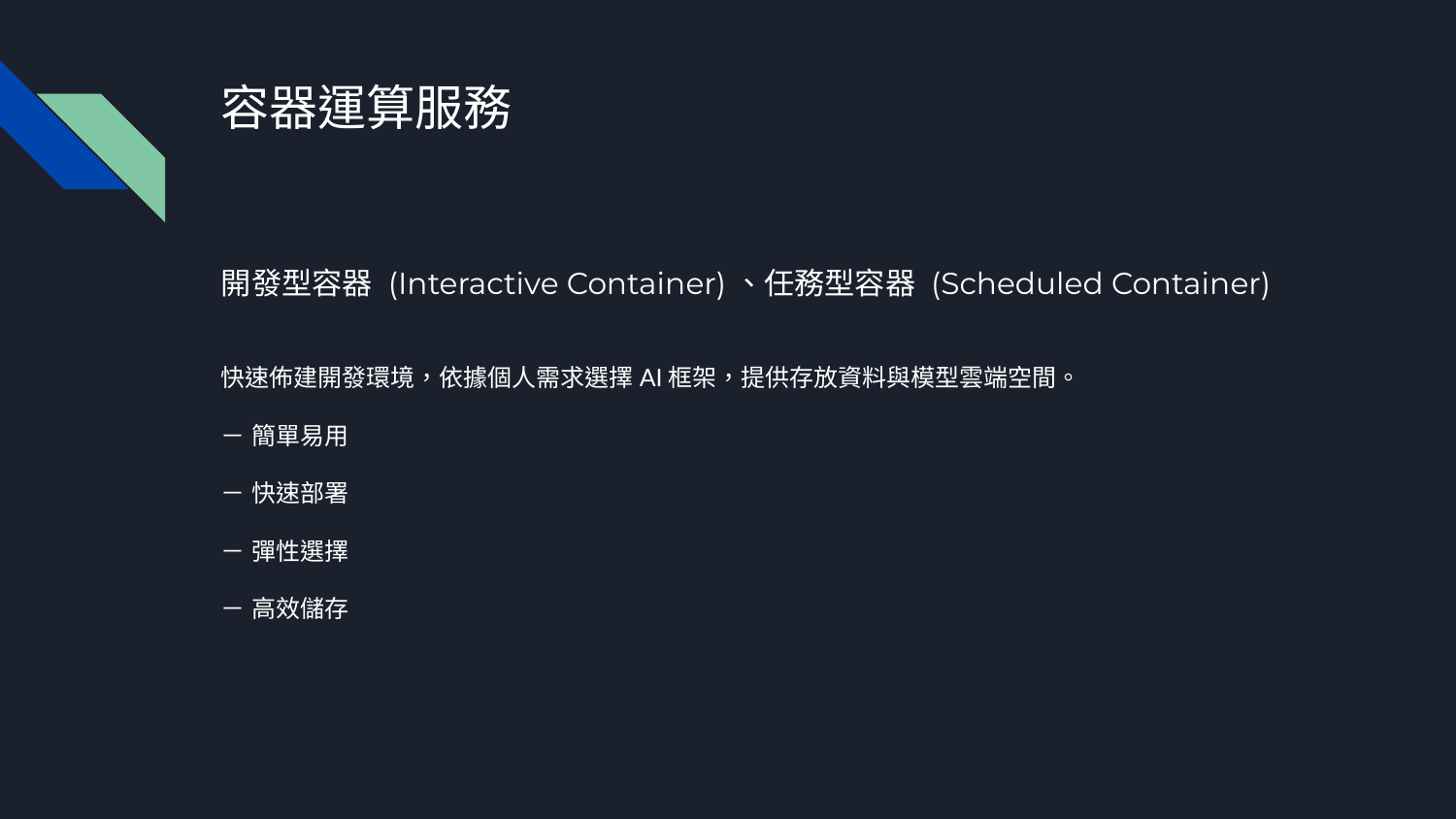

# 容器運算服務
開發型容器 (Interactive Container)、任務型容器 (Scheduled Container)

快速佈建開發環境，依據個人需求選擇AI框架，提供存放資料與模型雲端空間。
－ 簡單易用
－ 快速部署
－ 彈性選擇
－ 高效儲存